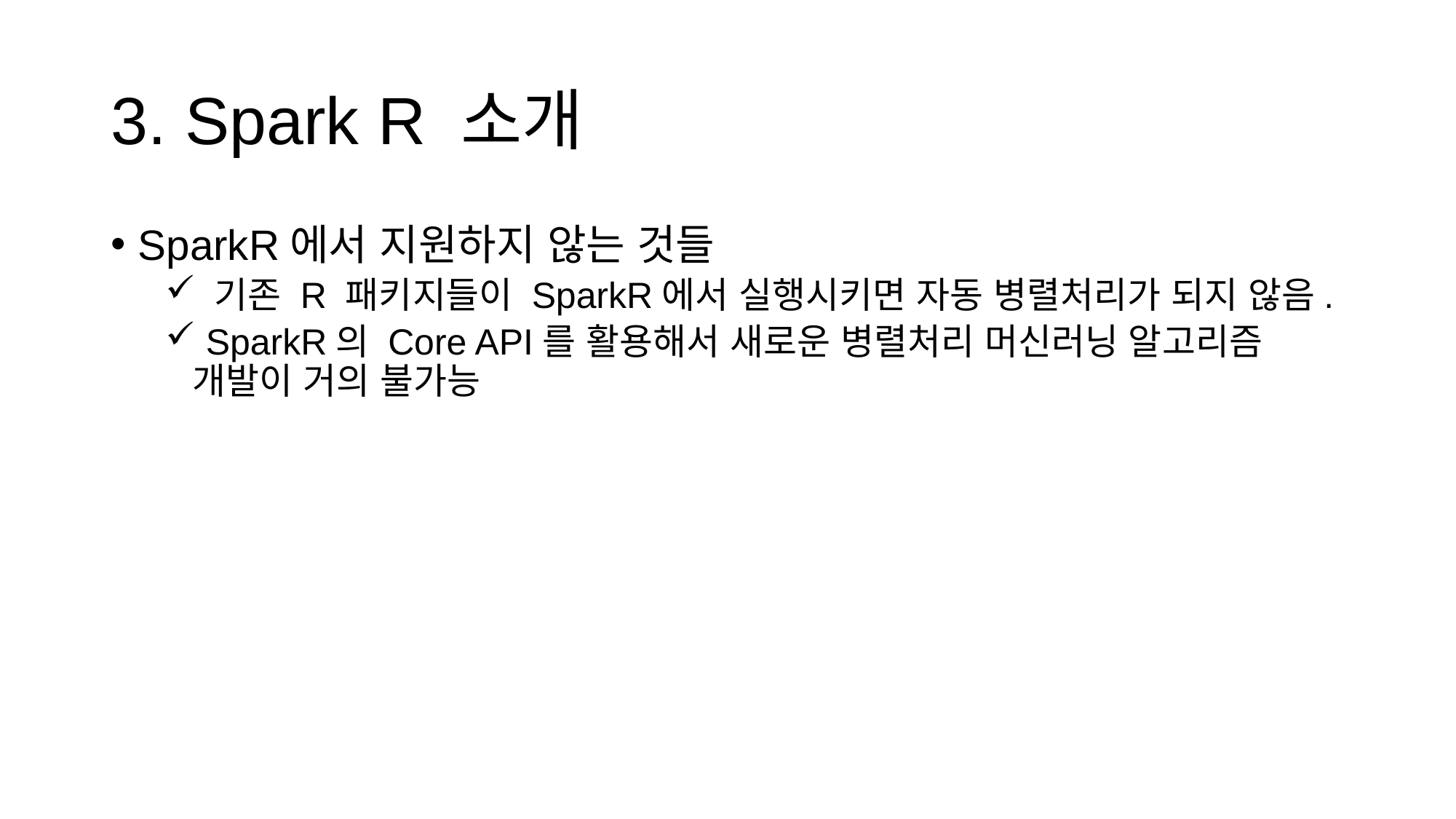

# 3. Spark R 소개
SparkR에서 지원하지 않는 것들
 기존 R 패키지들이 SparkR에서 실행시키면 자동 병렬처리가 되지 않음.
 SparkR의 Core API를 활용해서 새로운 병렬처리 머신러닝 알고리즘 개발이 거의 불가능